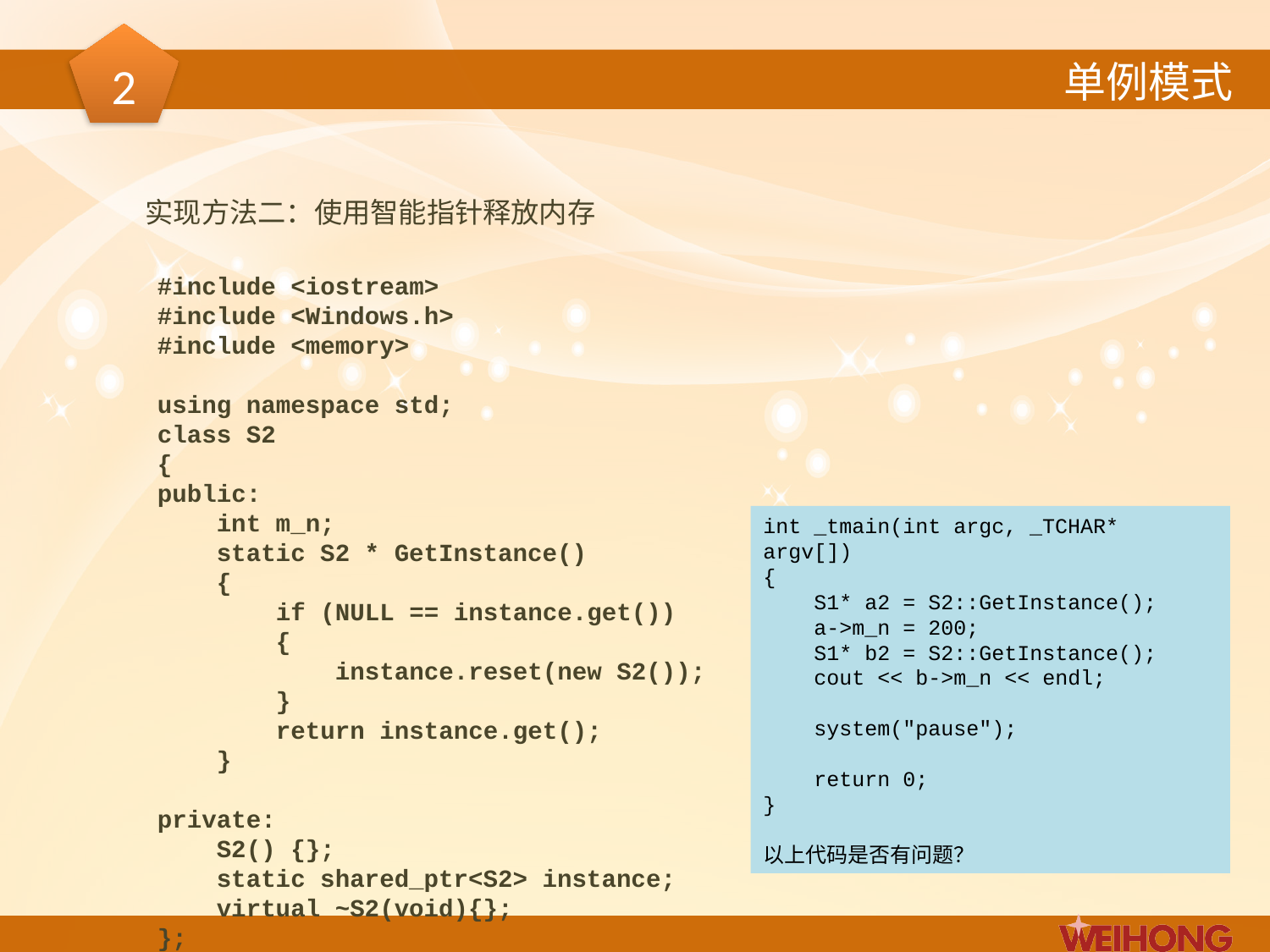

2
单例模式

实现方法二：使用智能指针释放内存
#include <iostream>
#include <Windows.h>
#include <memory>

using namespace std;
class S2
{
public:
    int m_n;
    static S2 * GetInstance()
    {
        if (NULL == instance.get())
        {
            instance.reset(new S2());
        }
        return instance.get();
    }

private:
    S2() {};
    static shared_ptr<S2> instance;
    virtual ~S2(void){};
};
int _tmain(int argc, _TCHAR* argv[])
{
    S1* a2 = S2::GetInstance();
    a->m_n = 200;
    S1* b2 = S2::GetInstance();
    cout << b->m_n << endl;

    system("pause");

    return 0;
}

以上代码是否有问题？